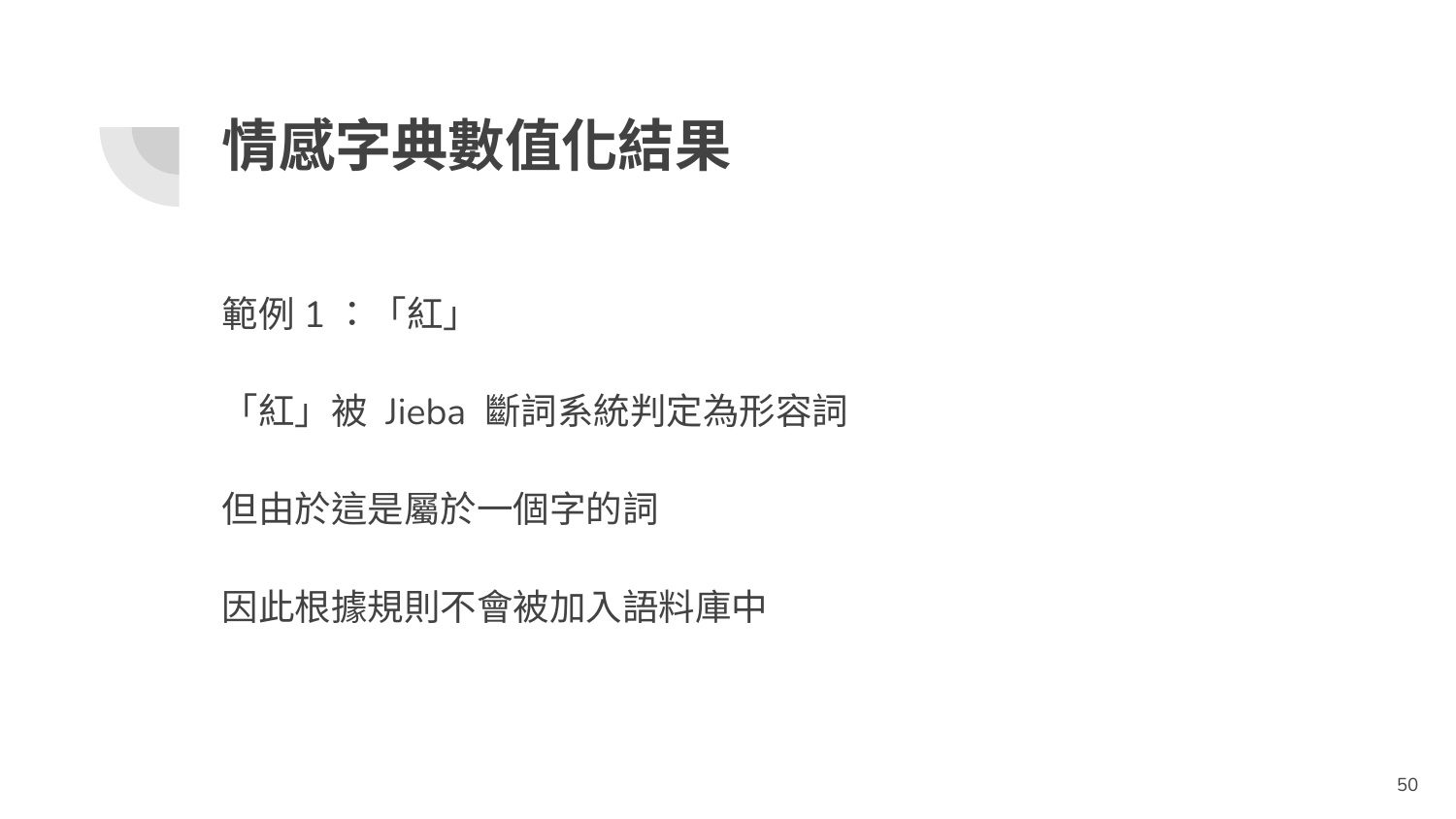

# 情感字典數值化結果
範例1：「紅」
「紅」被 Jieba 斷詞系統判定為形容詞
但由於這是屬於一個字的詞
因此根據規則不會被加入語料庫中
50